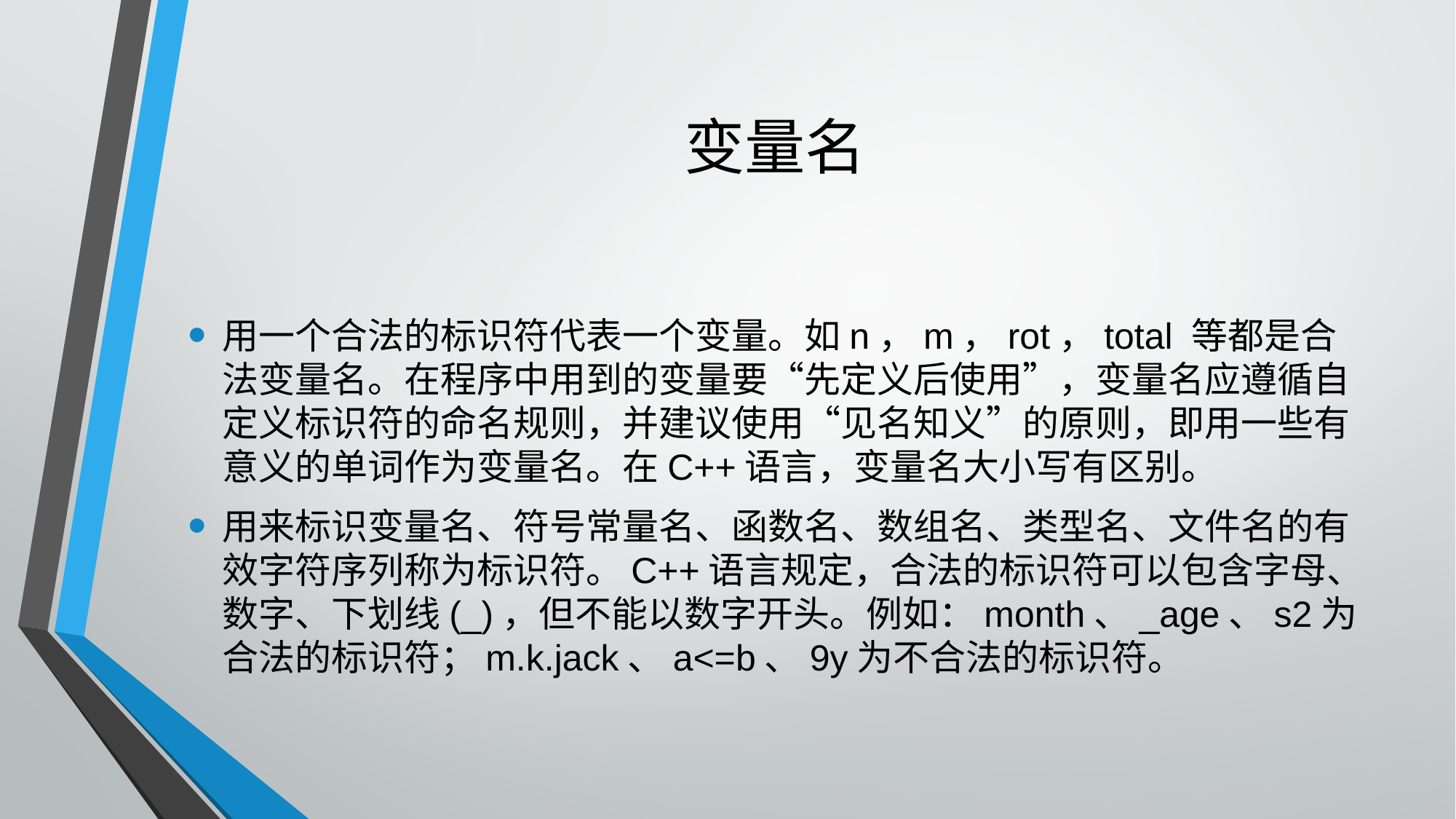

# 变量名
用一个合法的标识符代表一个变量。如n，m，rot，total 等都是合法变量名。在程序中用到的变量要“先定义后使用”，变量名应遵循自定义标识符的命名规则，并建议使用“见名知义”的原则，即用一些有意义的单词作为变量名。在C++语言，变量名大小写有区别。
用来标识变量名、符号常量名、函数名、数组名、类型名、文件名的有效字符序列称为标识符。C++语言规定，合法的标识符可以包含字母、数字、下划线(_)，但不能以数字开头。例如：month、_age、s2为合法的标识符；m.k.jack、a<=b、9y为不合法的标识符。